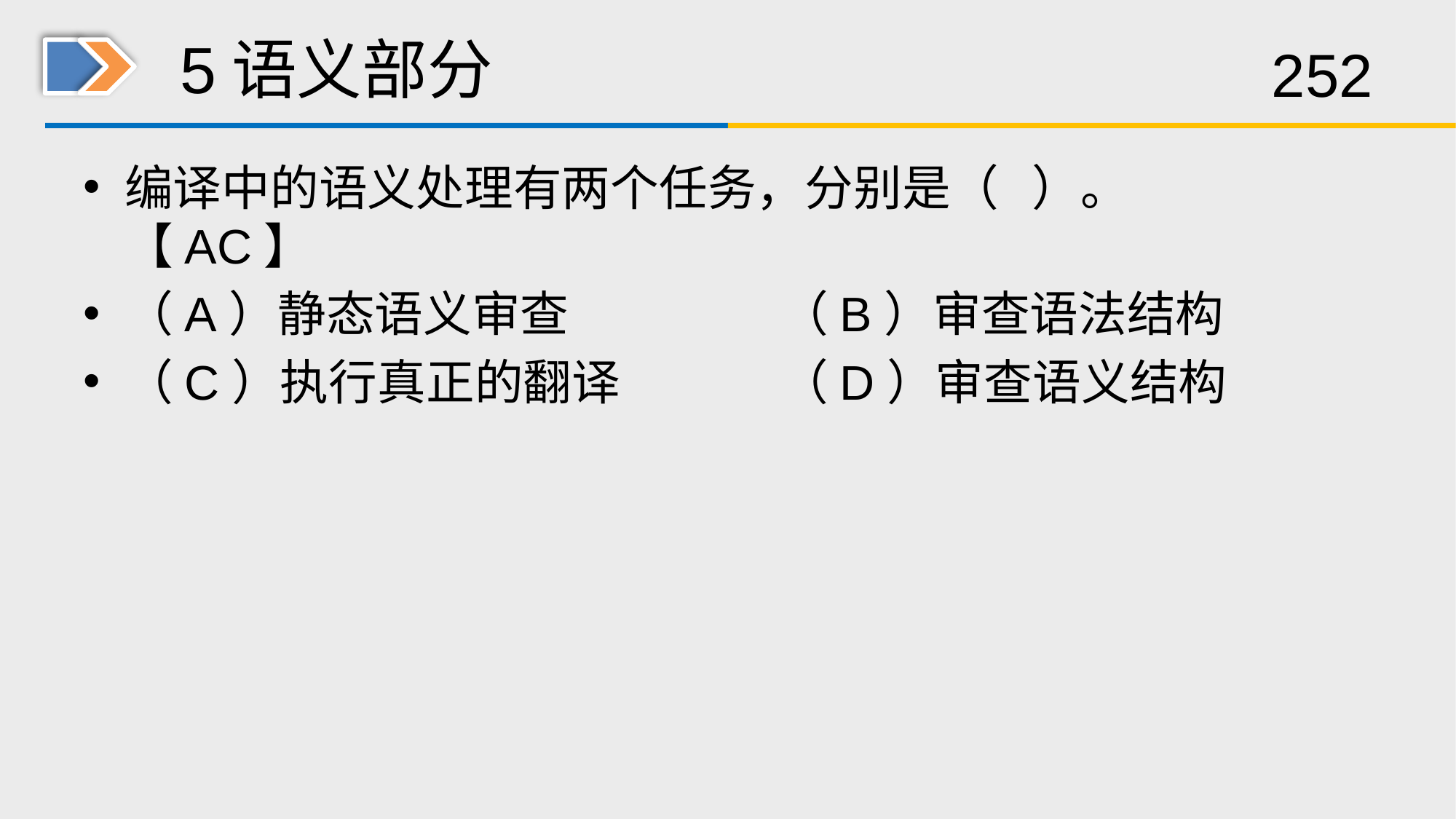

# 5语义部分
252
编译中的语义处理有两个任务，分别是（   ）。【AC】
（A）静态语义审查   		（B）审查语法结构
（C）执行真正的翻译		（D）审查语义结构